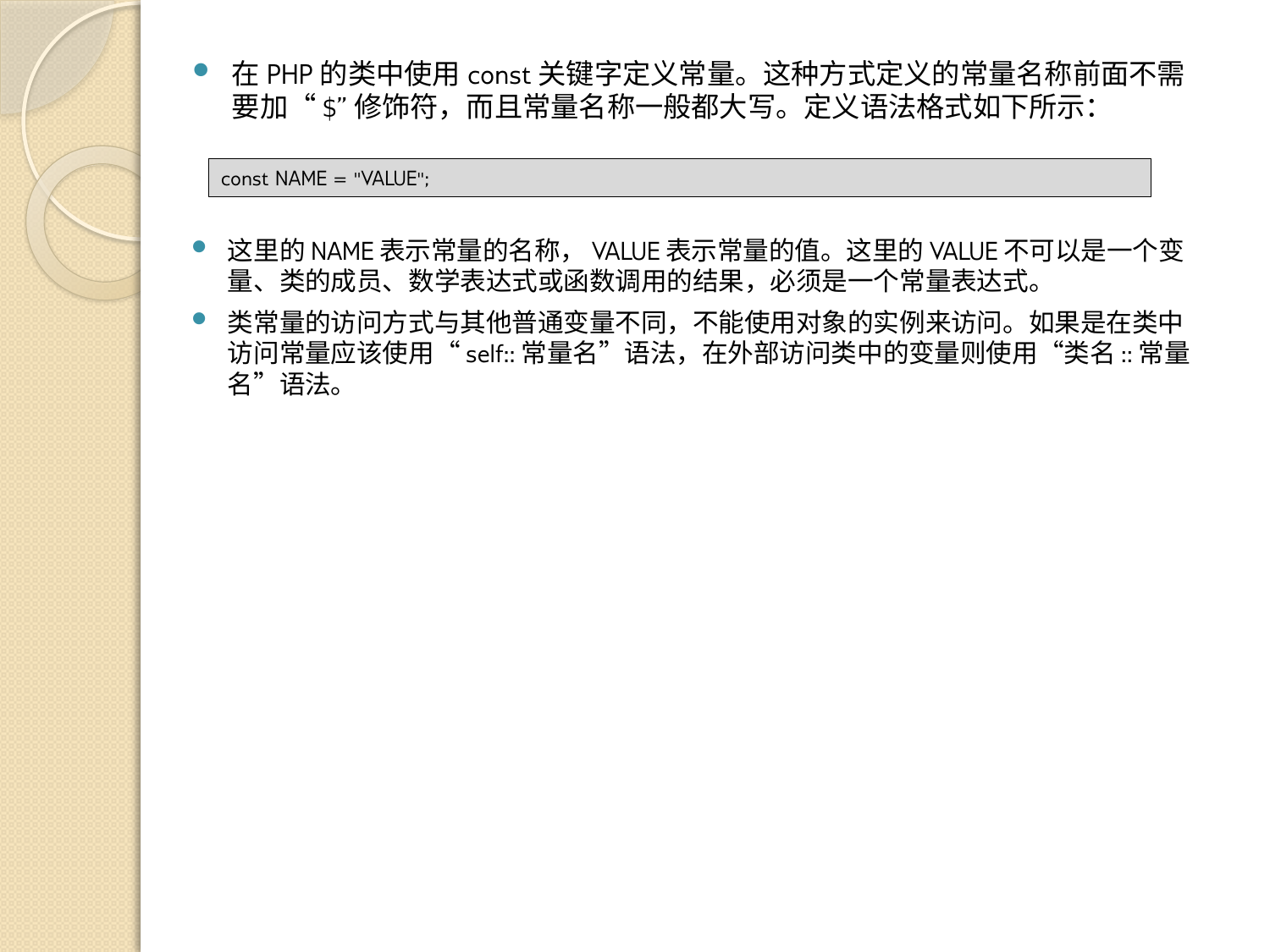

在PHP的类中使用const关键字定义常量。这种方式定义的常量名称前面不需要加“$”修饰符，而且常量名称一般都大写。定义语法格式如下所示：
const NAME = "VALUE";
这里的NAME表示常量的名称，VALUE表示常量的值。这里的VALUE不可以是一个变量、类的成员、数学表达式或函数调用的结果，必须是一个常量表达式。
类常量的访问方式与其他普通变量不同，不能使用对象的实例来访问。如果是在类中访问常量应该使用“self::常量名”语法，在外部访问类中的变量则使用“类名::常量名”语法。